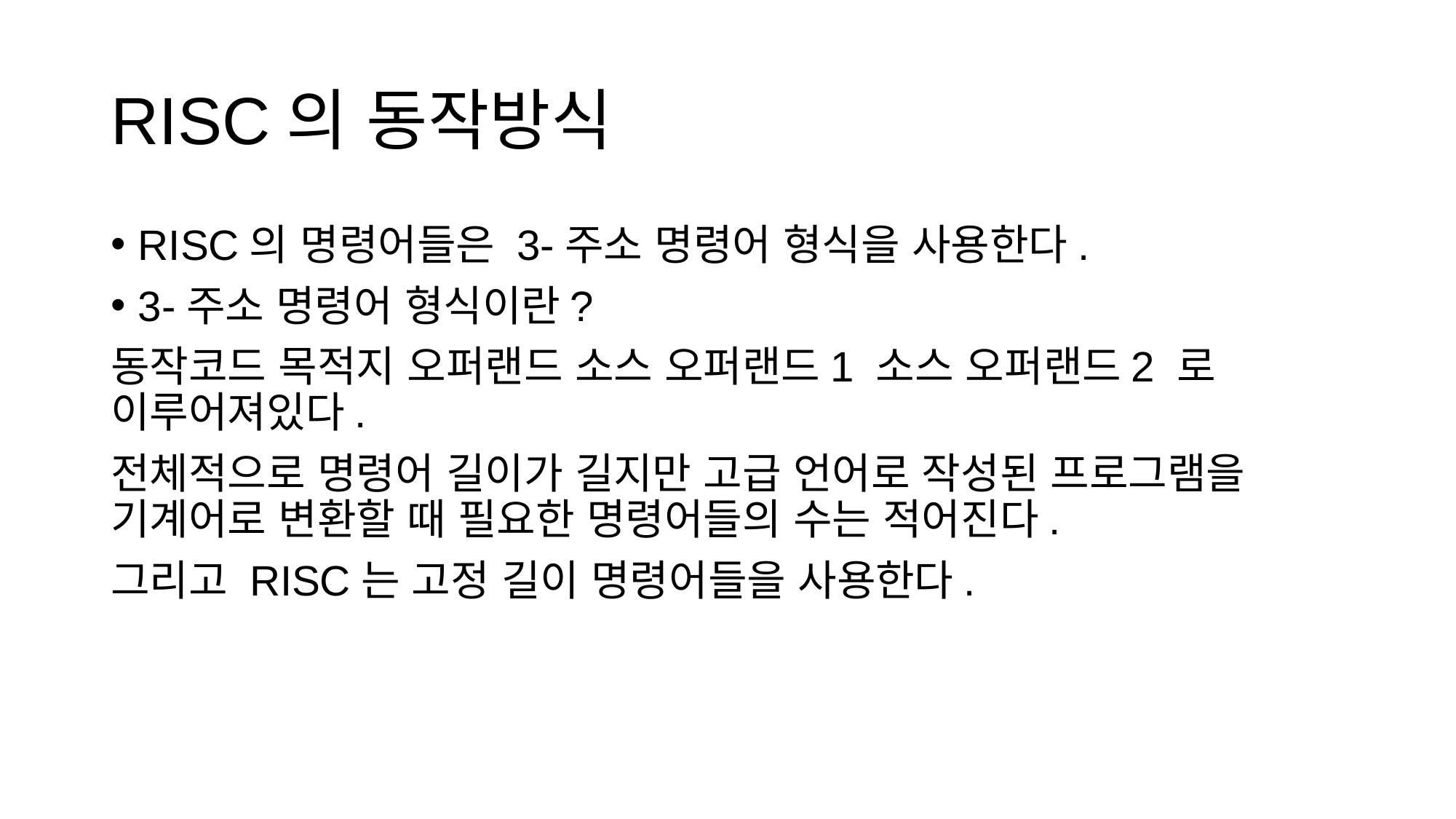

# RISC의 동작방식
RISC의 명령어들은 3-주소 명령어 형식을 사용한다.
3-주소 명령어 형식이란?
동작코드 목적지 오퍼랜드 소스 오퍼랜드1 소스 오퍼랜드2 로 이루어져있다.
전체적으로 명령어 길이가 길지만 고급 언어로 작성된 프로그램을 기계어로 변환할 때 필요한 명령어들의 수는 적어진다.
그리고 RISC는 고정 길이 명령어들을 사용한다.